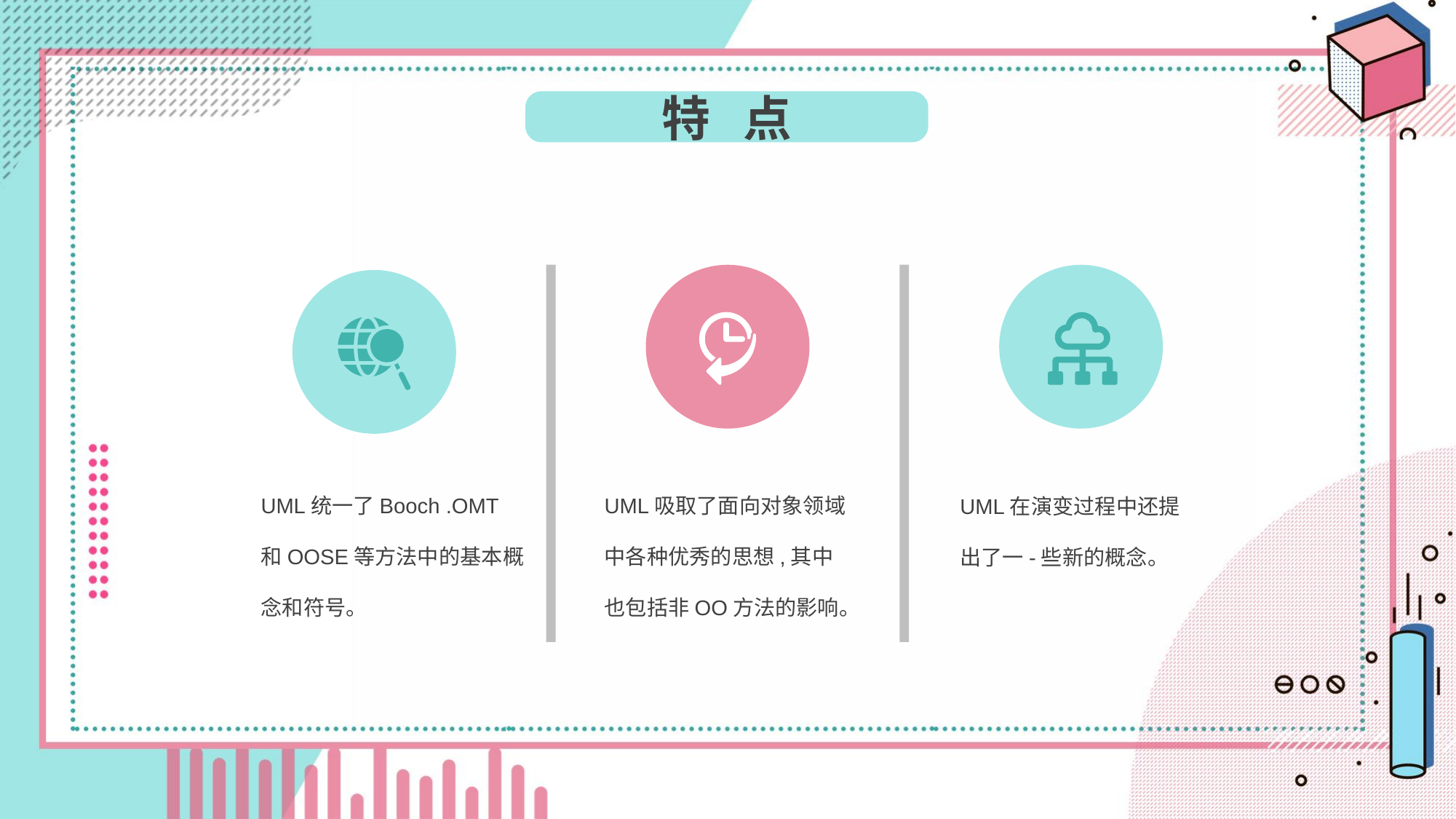

特   点

UML吸取了面向对象领域中各种优秀的思想,其中也包括非OO方法的影响。

UML在演变过程中还提出了一-些新的概念。

UML统一了Booch .OMT和OOSE等方法中的基本概念和符号。